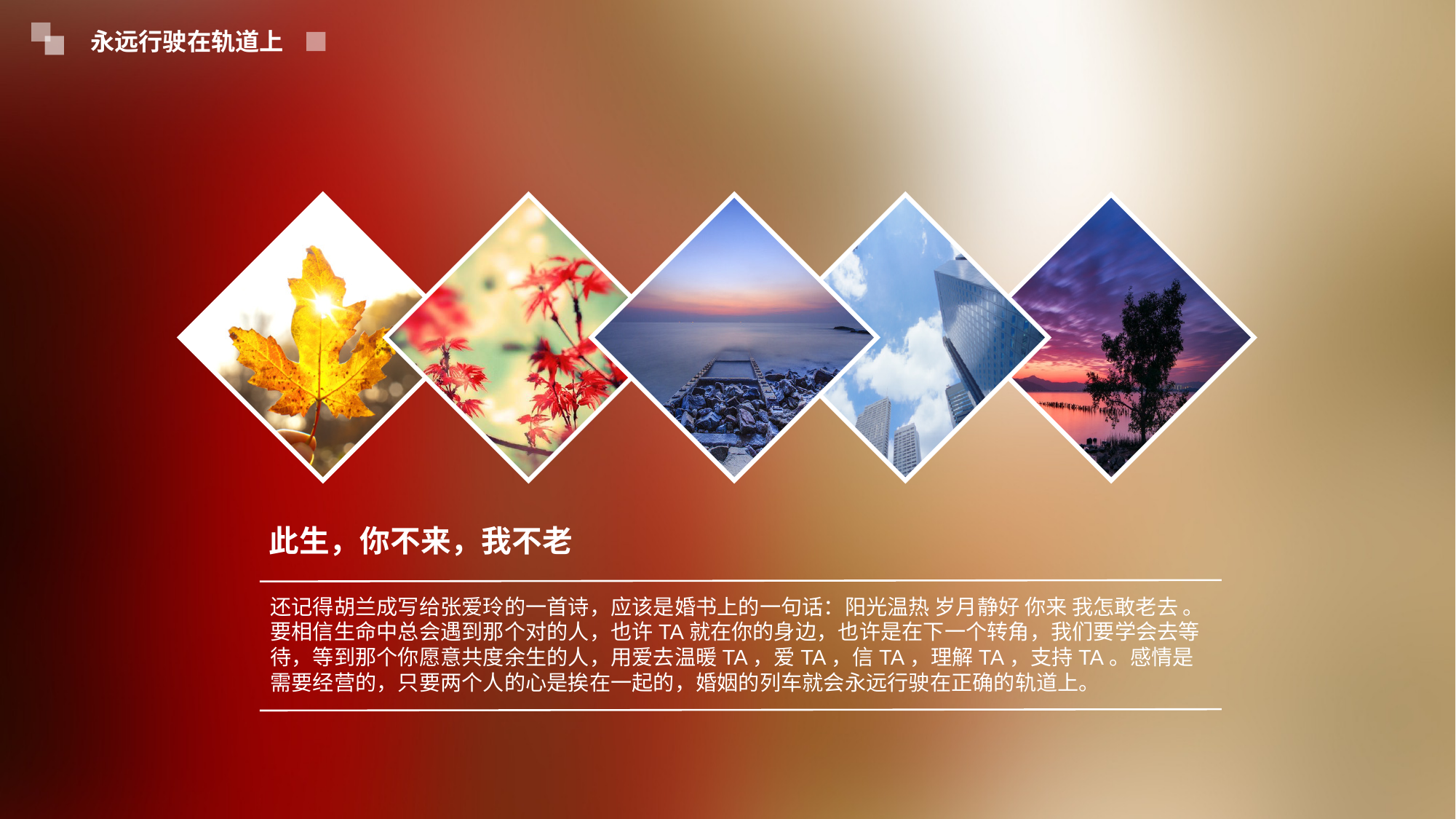

永远行驶在轨道上

此生，你不来，我不老
还记得胡兰成写给张爱玲的一首诗，应该是婚书上的一句话：阳光温热 岁月静好 你来 我怎敢老去 。要相信生命中总会遇到那个对的人，也许TA就在你的身边，也许是在下一个转角，我们要学会去等待，等到那个你愿意共度余生的人，用爱去温暖TA，爱TA，信TA，理解TA，支持TA。感情是需要经营的，只要两个人的心是挨在一起的，婚姻的列车就会永远行驶在正确的轨道上。